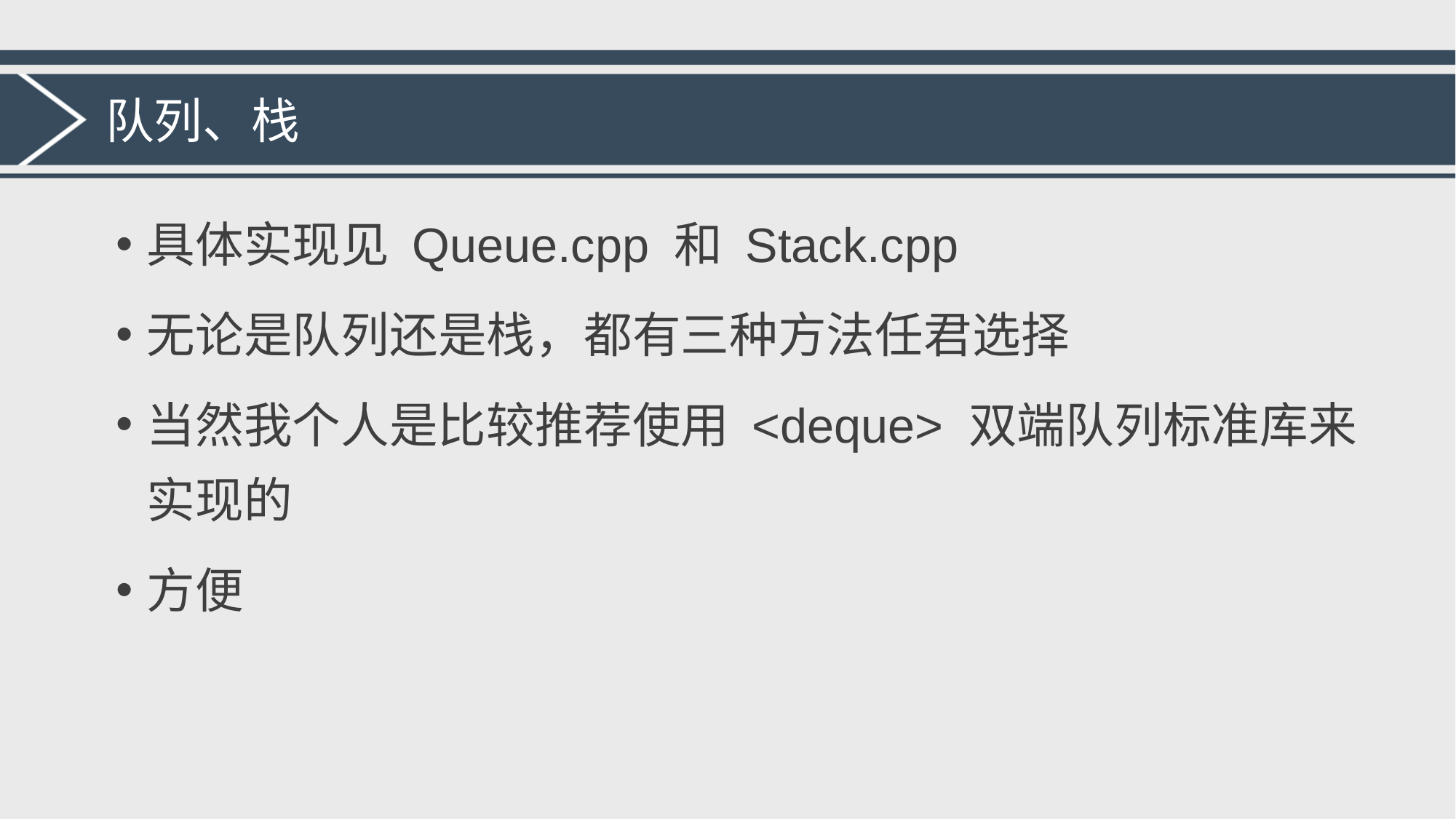

# 队列、栈
具体实现见 Queue.cpp 和 Stack.cpp
无论是队列还是栈，都有三种方法任君选择
当然我个人是比较推荐使用 <deque> 双端队列标准库来实现的
方便